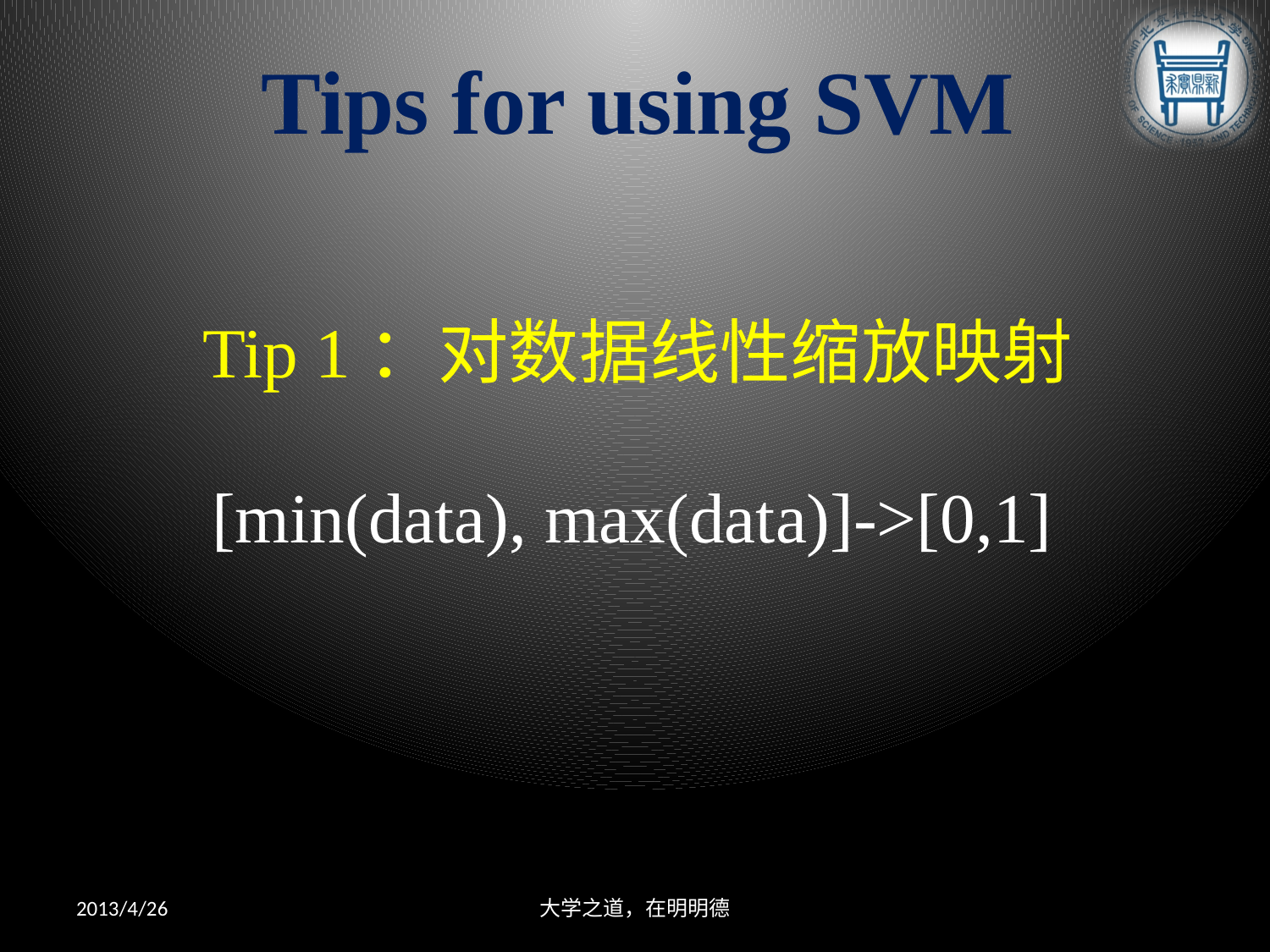

# Tips for using SVM
Tip 1：对数据线性缩放映射
[min(data), max(data)]->[0,1]
2013/4/26
大学之道，在明明德